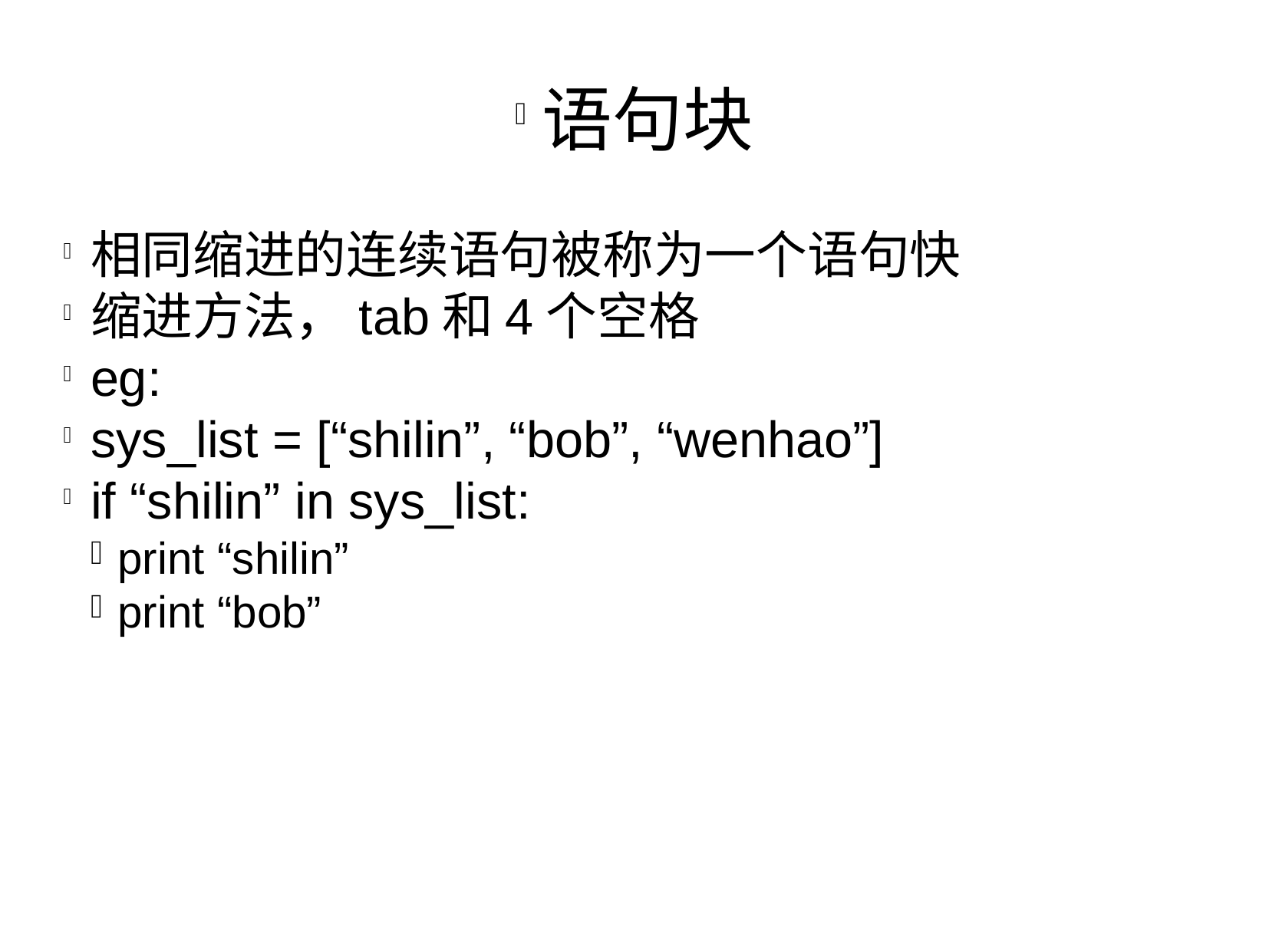

语句块
相同缩进的连续语句被称为一个语句快
缩进方法，tab和4个空格
eg:
sys_list = [“shilin”, “bob”, “wenhao”]
if “shilin” in sys_list:
print “shilin”
print “bob”